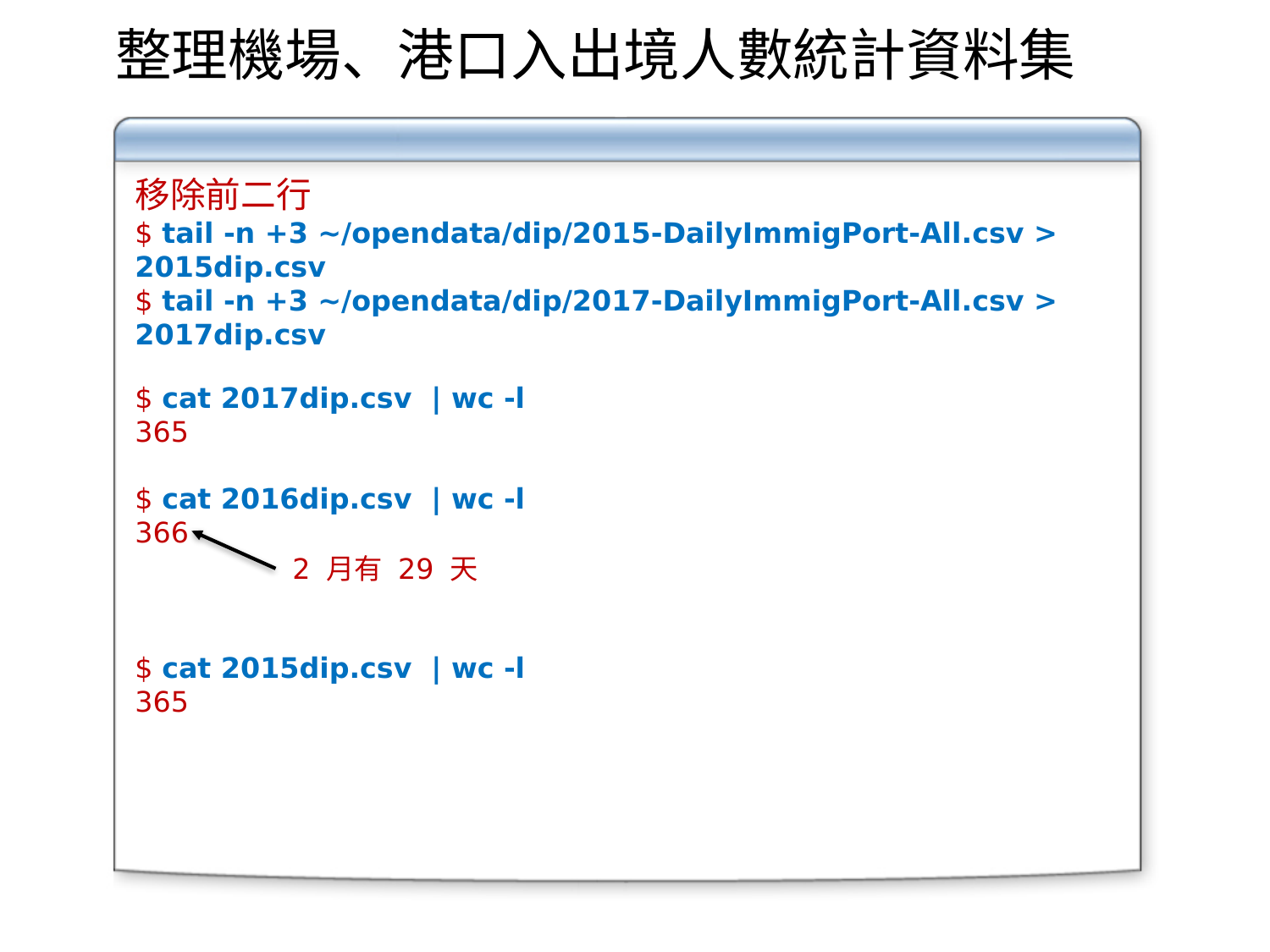

# 整理機場、港口入出境人數統計資料集
移除前二行
$ tail -n +3 ~/opendata/dip/2015-DailyImmigPort-All.csv > 2015dip.csv
$ tail -n +3 ~/opendata/dip/2017-DailyImmigPort-All.csv > 2017dip.csv

$ cat 2017dip.csv  | wc -l
365

$ cat 2016dip.csv  | wc -l
366

$ cat 2015dip.csv  | wc -l
365

2 月有 29 天